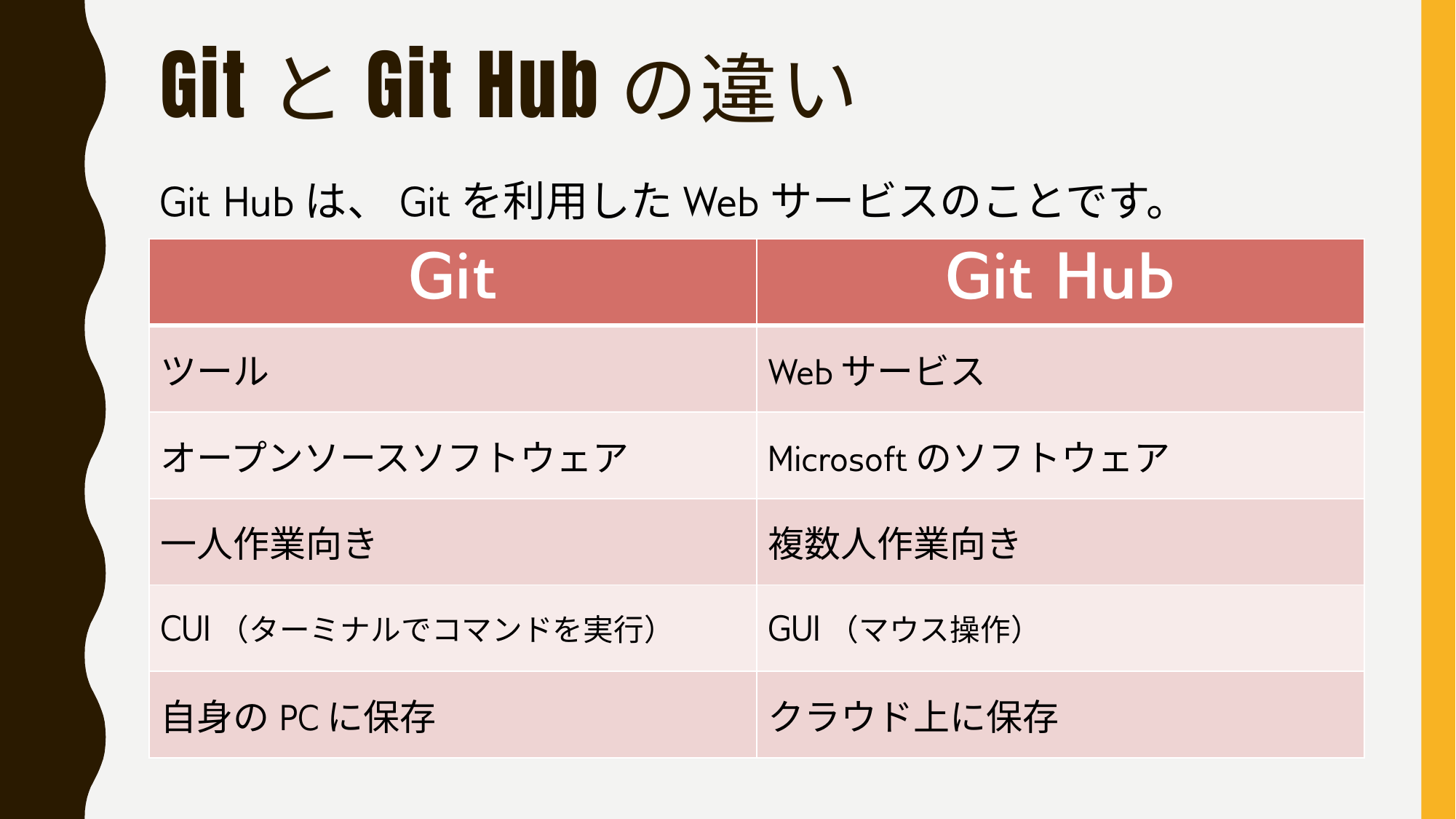

# GitとGit Hubの違い
Git Hubは、Gitを利用したWebサービスのことです。
| Git | Git Hub |
| --- | --- |
| ツール | Webサービス |
| オープンソースソフトウェア | Microsoftのソフトウェア |
| 一人作業向き | 複数人作業向き |
| CUI（ターミナルでコマンドを実行） | GUI（マウス操作） |
| 自身のPCに保存 | クラウド上に保存 |